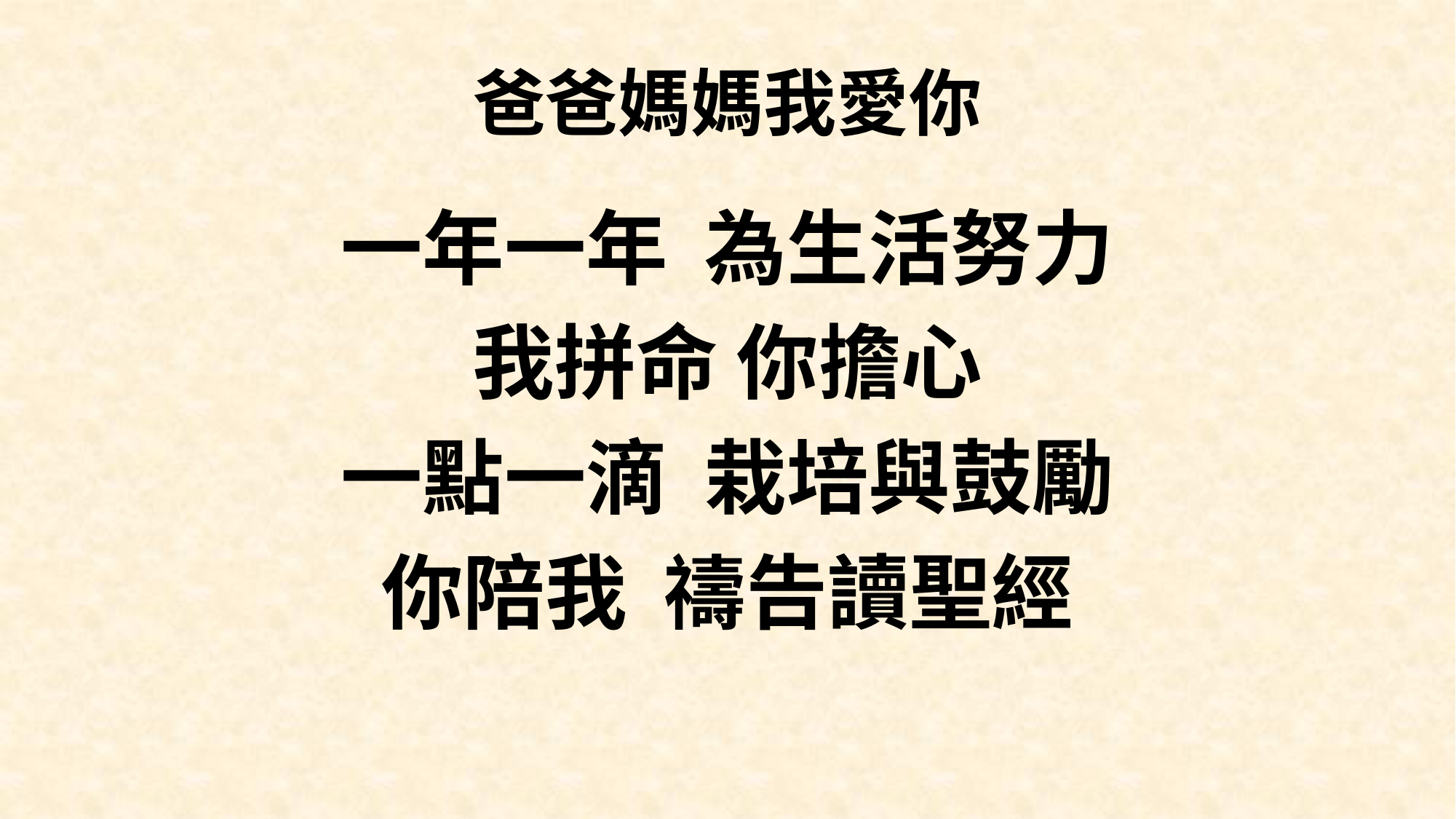

# 爸爸媽媽我愛你
一年一年  為生活努力
我拼命 你擔心
一點一滴  栽培與鼓勵
你陪我  禱告讀聖經